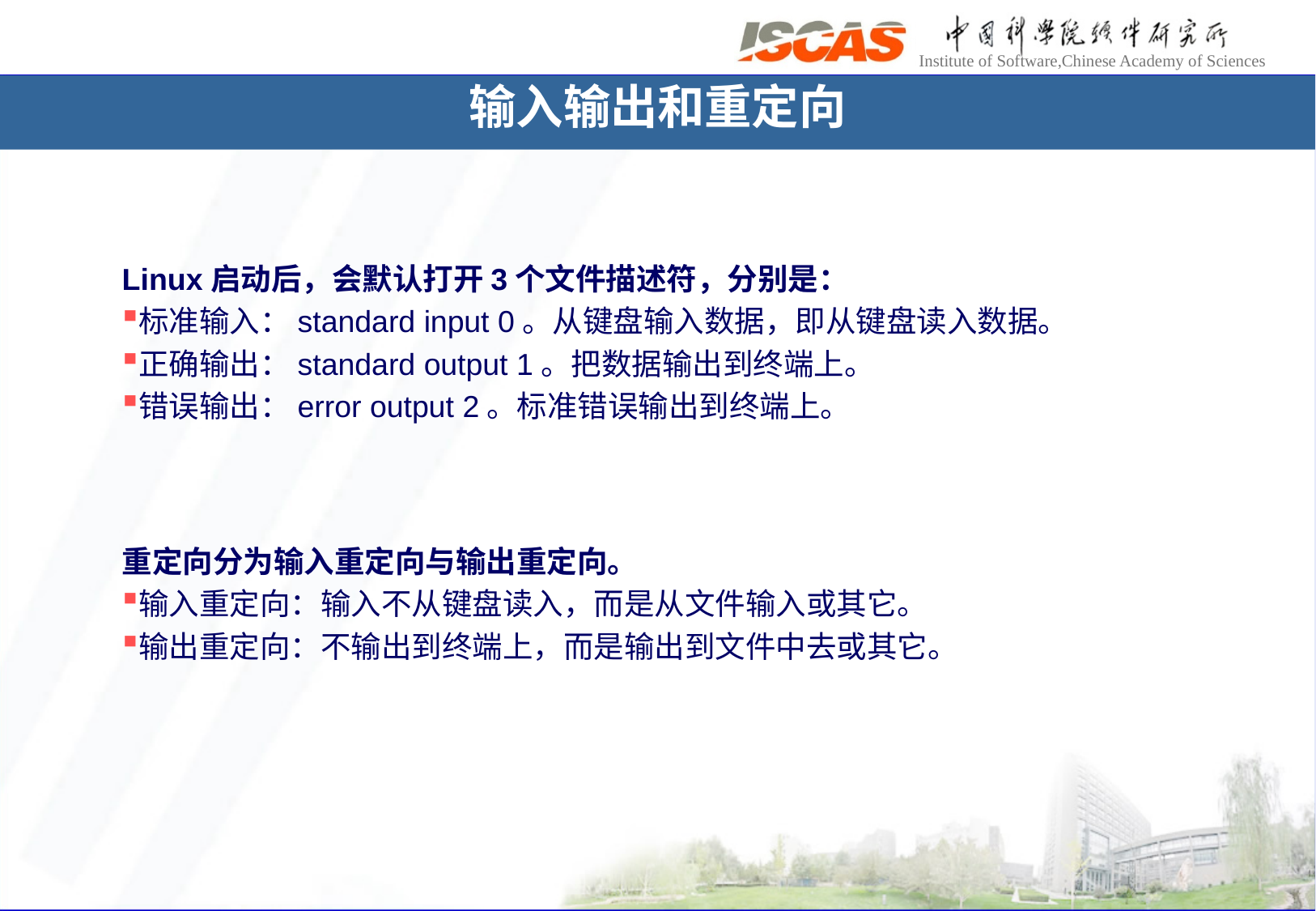

输入输出和重定向
Linux启动后，会默认打开3个文件描述符，分别是：
标准输入：standard input 0。从键盘输入数据，即从键盘读入数据。
正确输出：standard output 1。把数据输出到终端上。
错误输出：error output 2。标准错误输出到终端上。

重定向分为输入重定向与输出重定向。
输入重定向：输入不从键盘读入，而是从文件输入或其它。
输出重定向：不输出到终端上，而是输出到文件中去或其它。